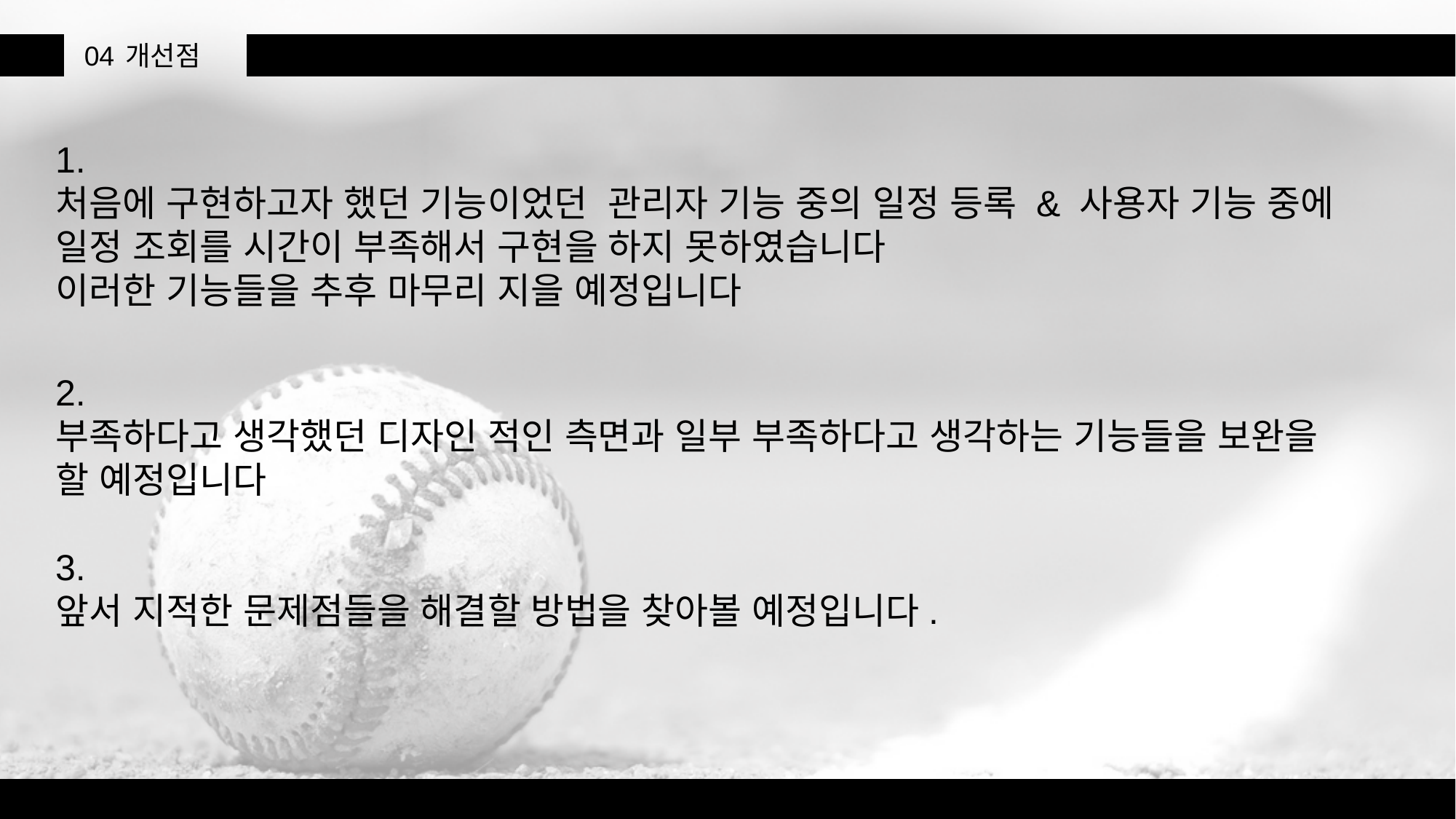

04
개선점
1.
처음에 구현하고자 했던 기능이었던  관리자 기능 중의 일정 등록 & 사용자 기능 중에 일정 조회를 시간이 부족해서 구현을 하지 못하였습니다
이러한 기능들을 추후 마무리 지을 예정입니다

2.
부족하다고 생각했던 디자인 적인 측면과 일부 부족하다고 생각하는 기능들을 보완을 할 예정입니다

3.
앞서 지적한 문제점들을 해결할 방법을 찾아볼 예정입니다.